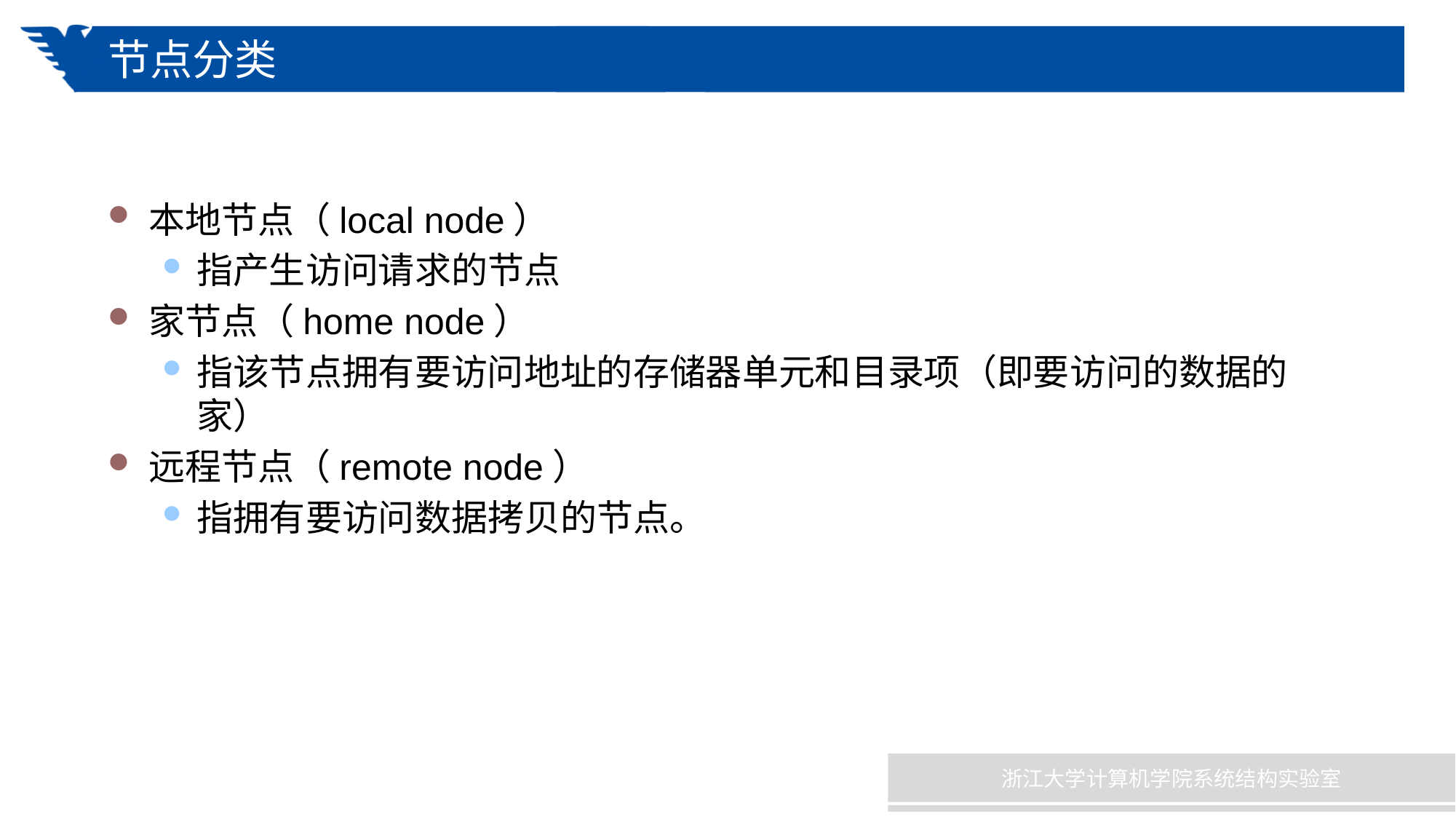

# 节点分类
本地节点（local node）
指产生访问请求的节点
家节点（home node）
指该节点拥有要访问地址的存储器单元和目录项（即要访问的数据的家）
远程节点（remote node）
指拥有要访问数据拷贝的节点。